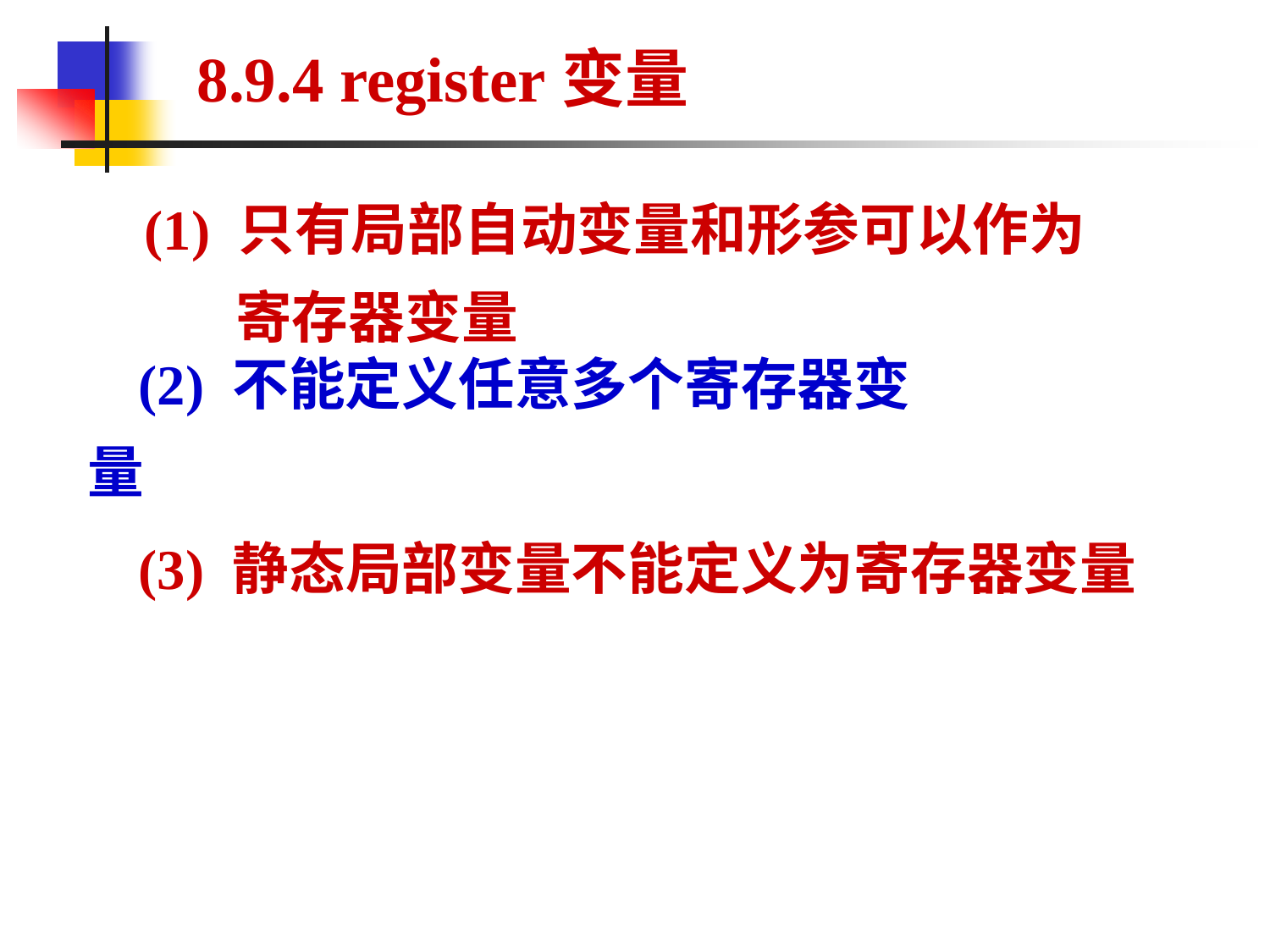

8.9.4 register变量
(1) 只有局部自动变量和形参可以作为
      寄存器变量
 (2) 不能定义任意多个寄存器变量
 (3) 静态局部变量不能定义为寄存器变量